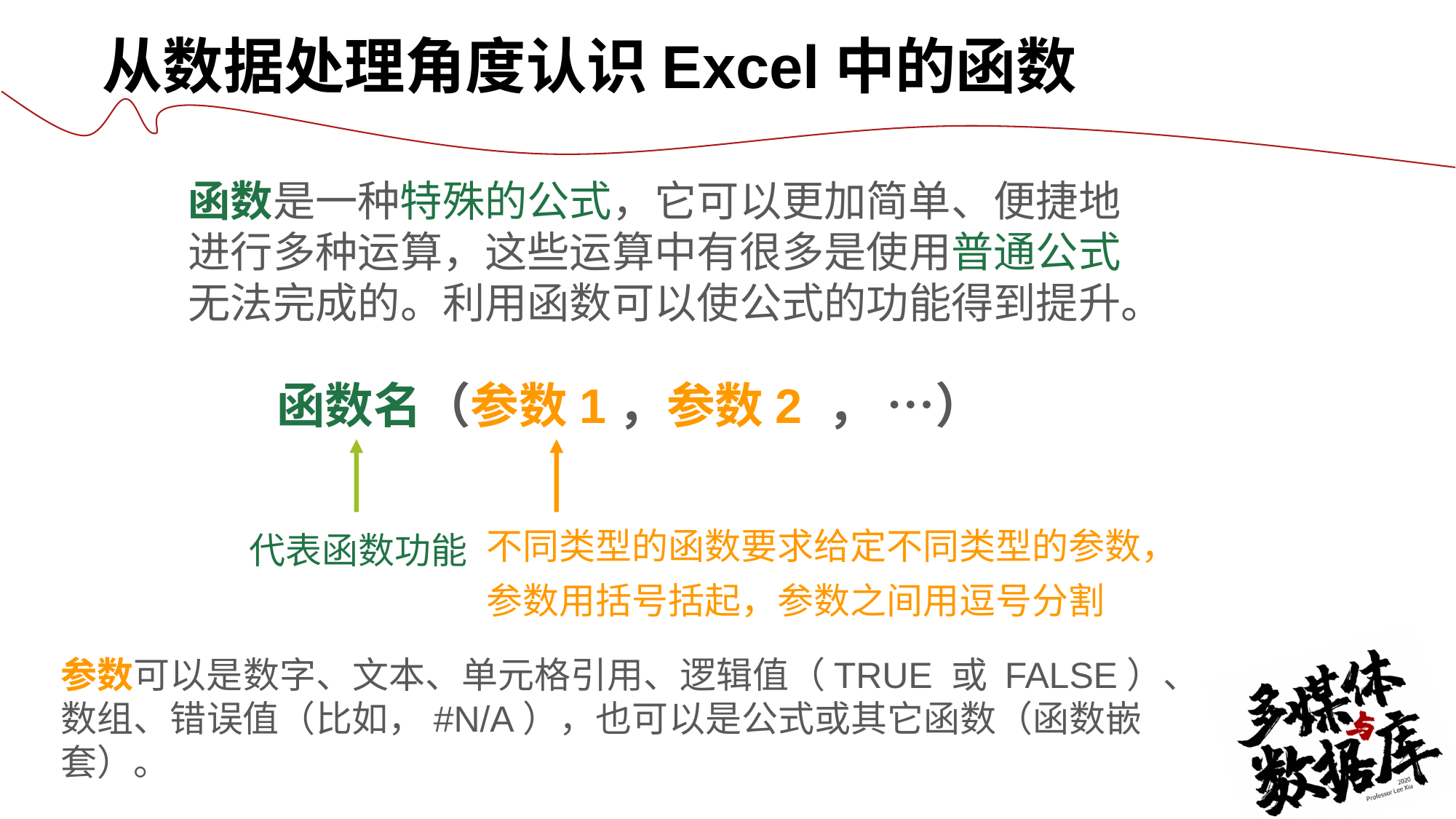

从数据处理角度认识Excel中的函数
函数是一种特殊的公式，它可以更加简单、便捷地进行多种运算，这些运算中有很多是使用普通公式无法完成的。利用函数可以使公式的功能得到提升。
函数名（参数1，参数2 ， …）

不同类型的函数要求给定不同类型的参数，参数用括号括起，参数之间用逗号分割
代表函数功能
参数可以是数字、文本、单元格引用、逻辑值（TRUE 或 FALSE）、数组、错误值（比如，#N/A），也可以是公式或其它函数（函数嵌套）。